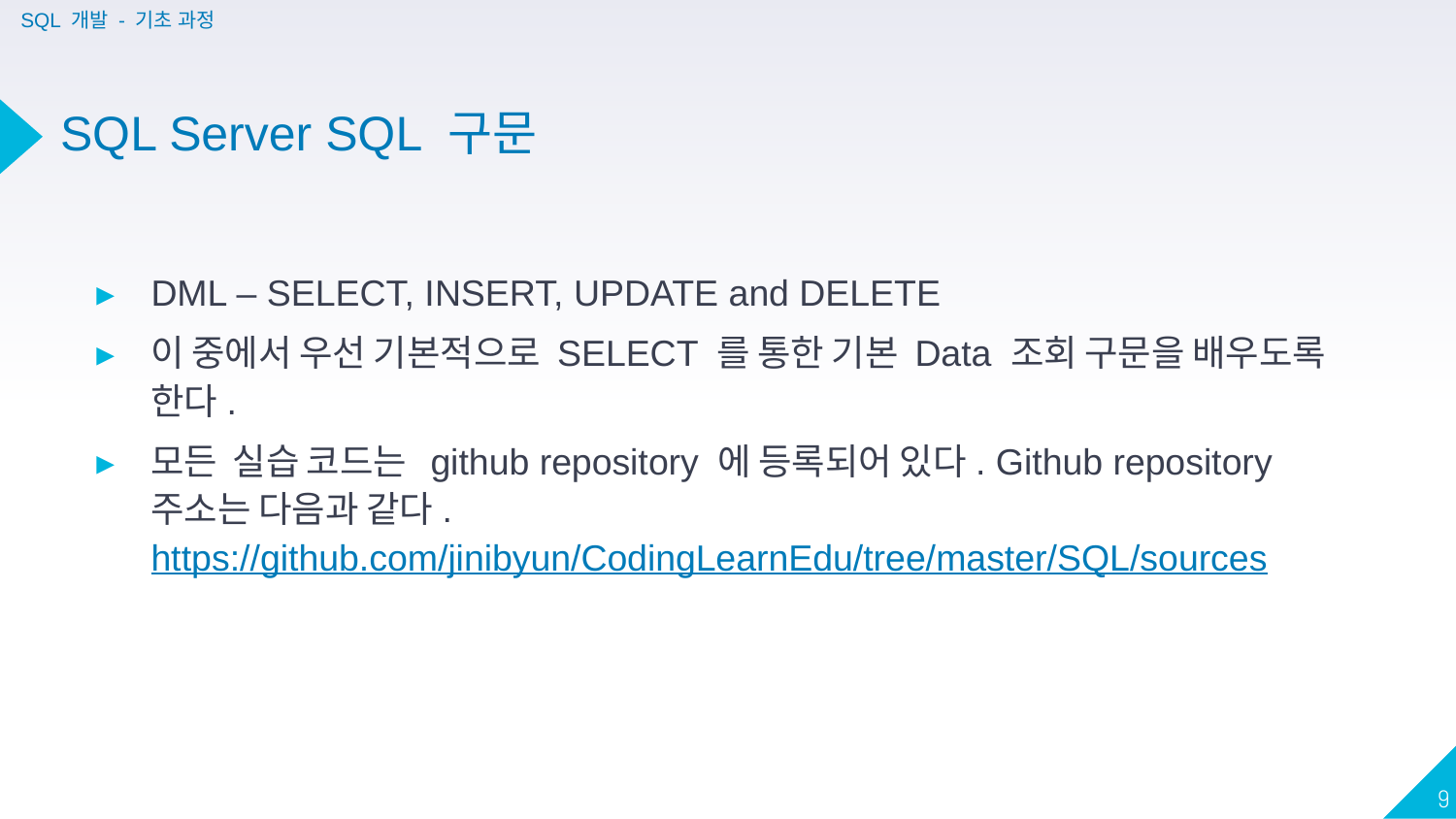

SQL 개발 - 기초 과정
# SQL Server SQL 구문
DML – SELECT, INSERT, UPDATE and DELETE
이 중에서 우선 기본적으로 SELECT 를 통한 기본 Data 조회 구문을 배우도록 한다.
모든  실습 코드는  github repository 에 등록되어 있다. Github repository 주소는 다음과 같다. https://github.com/jinibyun/CodingLearnEdu/tree/master/SQL/sources

9